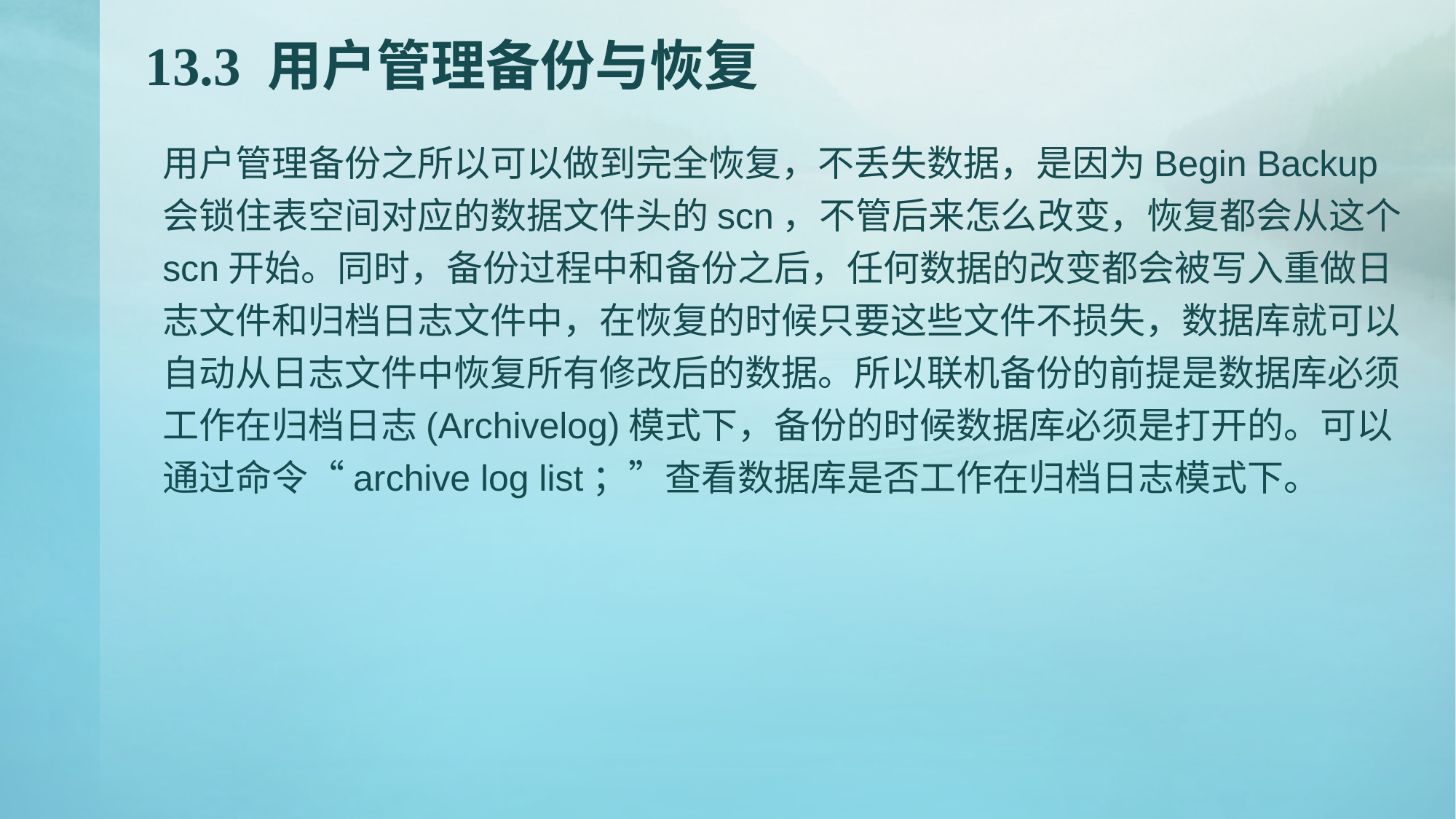

# 13.3 用户管理备份与恢复
用户管理备份之所以可以做到完全恢复，不丢失数据，是因为Begin Backup会锁住表空间对应的数据文件头的scn，不管后来怎么改变，恢复都会从这个scn开始。同时，备份过程中和备份之后，任何数据的改变都会被写入重做日志文件和归档日志文件中，在恢复的时候只要这些文件不损失，数据库就可以自动从日志文件中恢复所有修改后的数据。所以联机备份的前提是数据库必须工作在归档日志(Archivelog)模式下，备份的时候数据库必须是打开的。可以通过命令“archive log list；”查看数据库是否工作在归档日志模式下。